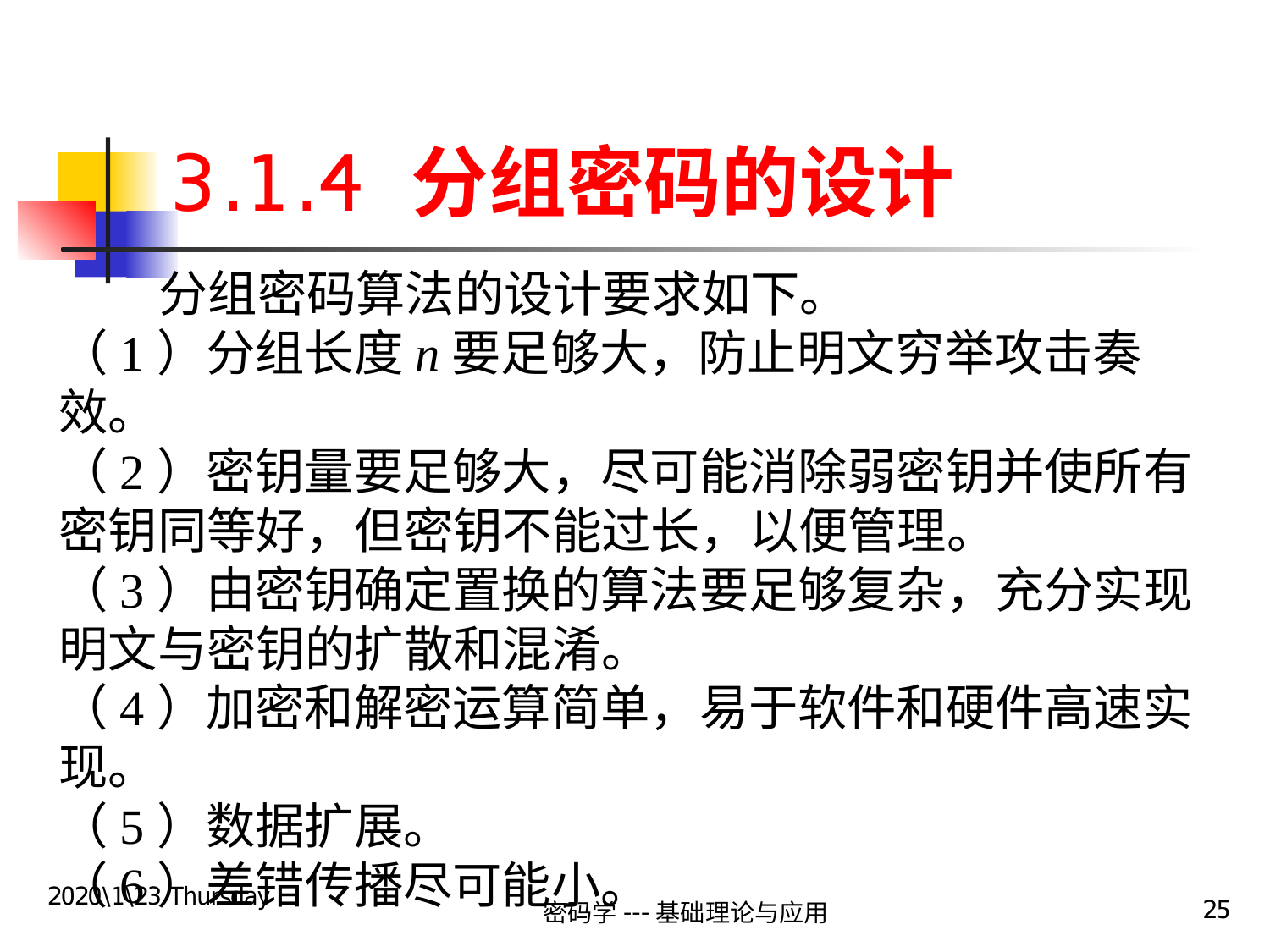

# 3.1.4 分组密码的设计
分组密码算法的设计要求如下。
（1）分组长度n要足够大，防止明文穷举攻击奏效。
（2）密钥量要足够大，尽可能消除弱密钥并使所有密钥同等好，但密钥不能过长，以便管理。
（3）由密钥确定置换的算法要足够复杂，充分实现明文与密钥的扩散和混淆。
（4）加密和解密运算简单，易于软件和硬件高速实现。
（5）数据扩展。
（6）差错传播尽可能小。
2020\1\23 Thursday
25
密码学---基础理论与应用